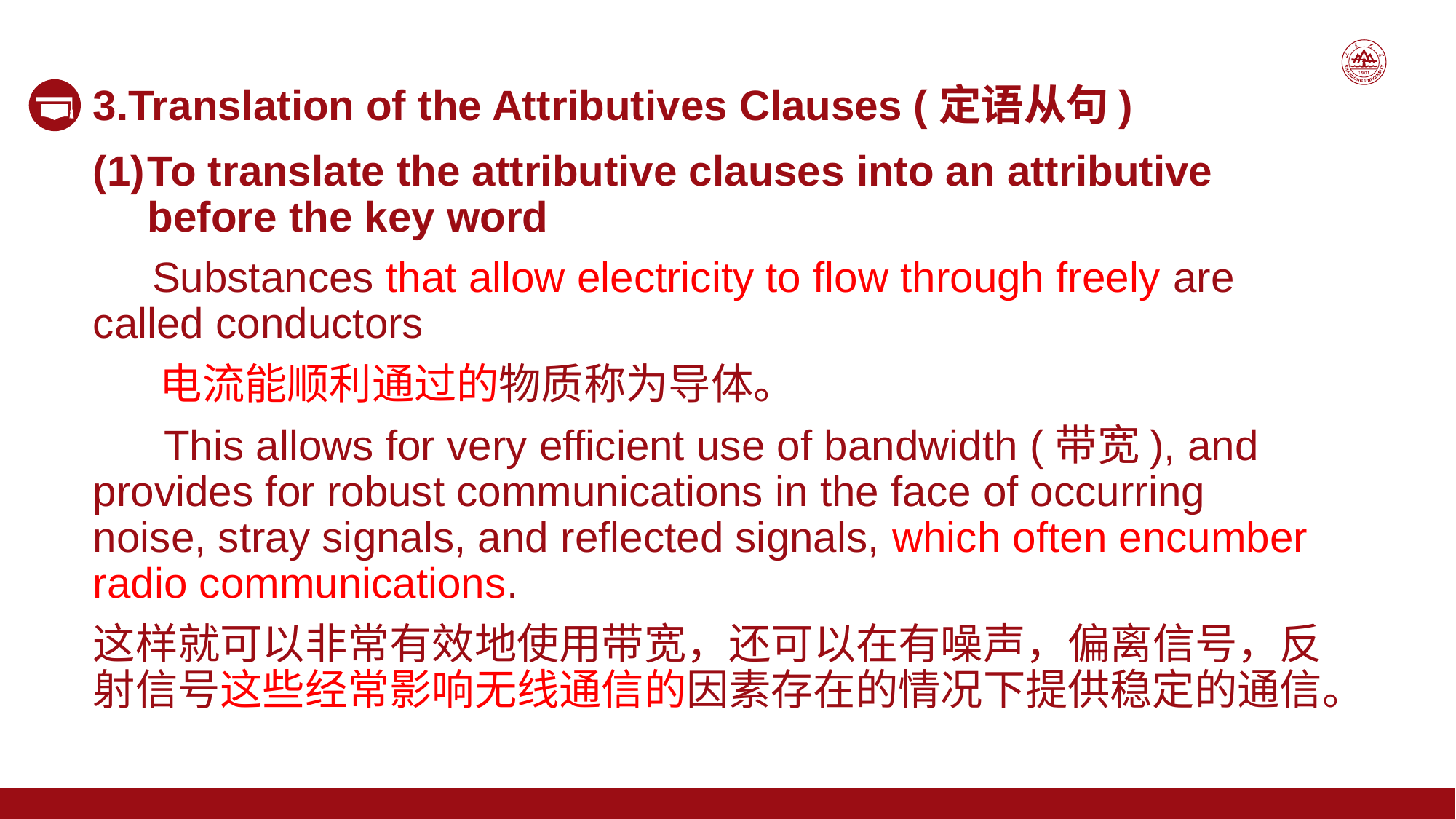

3.Translation of the Attributives Clauses (定语从句)
To translate the attributive clauses into an attributive before the key word
     Substances that allow electricity to flow through freely are called conductors
      电流能顺利通过的物质称为导体。
      This allows for very efficient use of bandwidth (带宽), and provides for robust communications in the face of occurring noise, stray signals, and reflected signals, which often encumber radio communications.
这样就可以非常有效地使用带宽，还可以在有噪声，偏离信号，反射信号这些经常影响无线通信的因素存在的情况下提供稳定的通信。